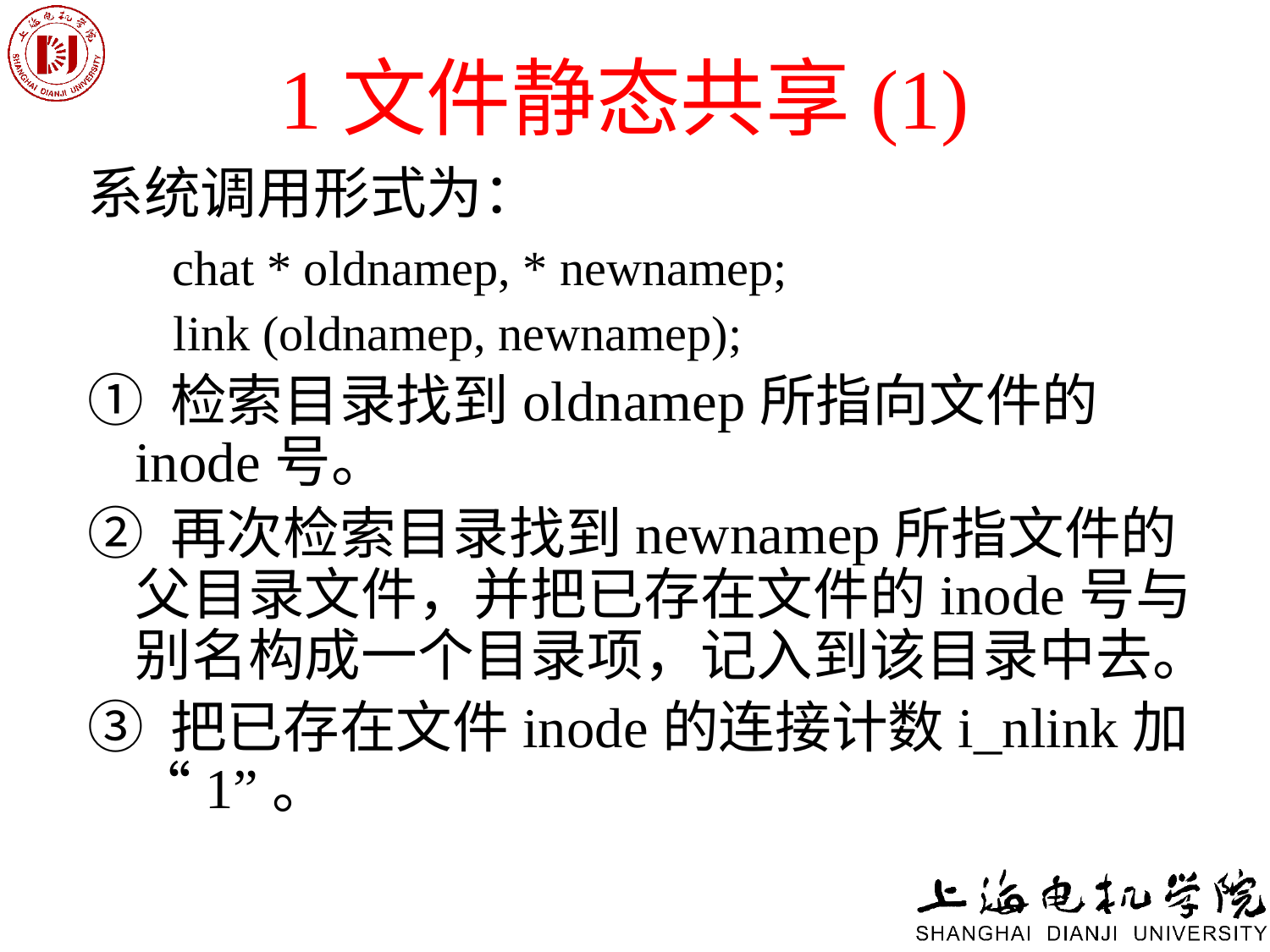

# 1文件静态共享(1)
系统调用形式为：
      chat * oldnamep, * newnamep;
       link (oldnamep, newnamep);
① 检索目录找到oldnamep所指向文件的inode号。
② 再次检索目录找到newnamep所指文件的父目录文件，并把已存在文件的inode号与别名构成一个目录项，记入到该目录中去。
③ 把已存在文件inode的连接计数i_nlink加“1”。